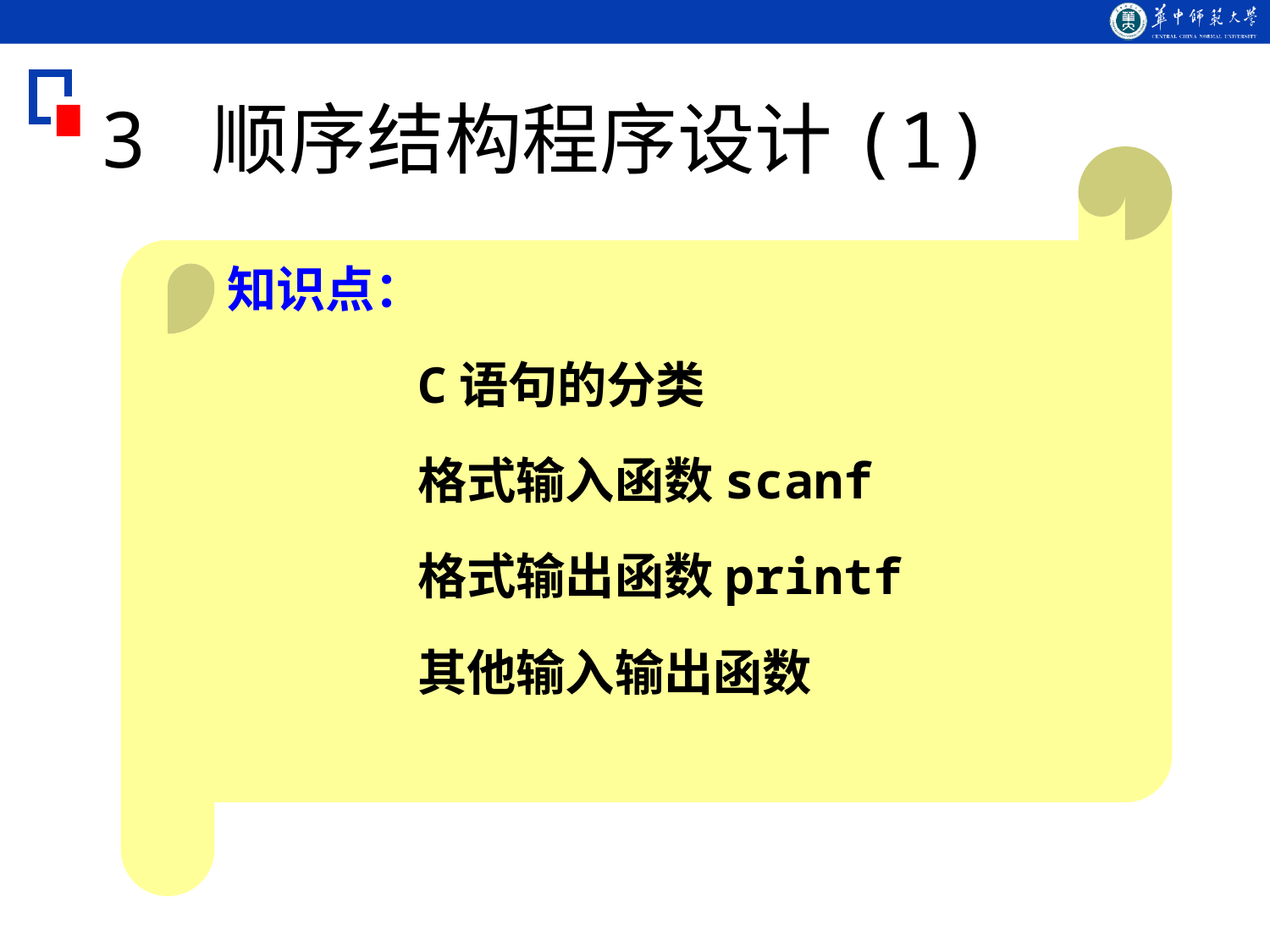

# 3 顺序结构程序设计(1)
知识点：
		C语句的分类
		格式输入函数scanf
		格式输出函数printf
		其他输入输出函数